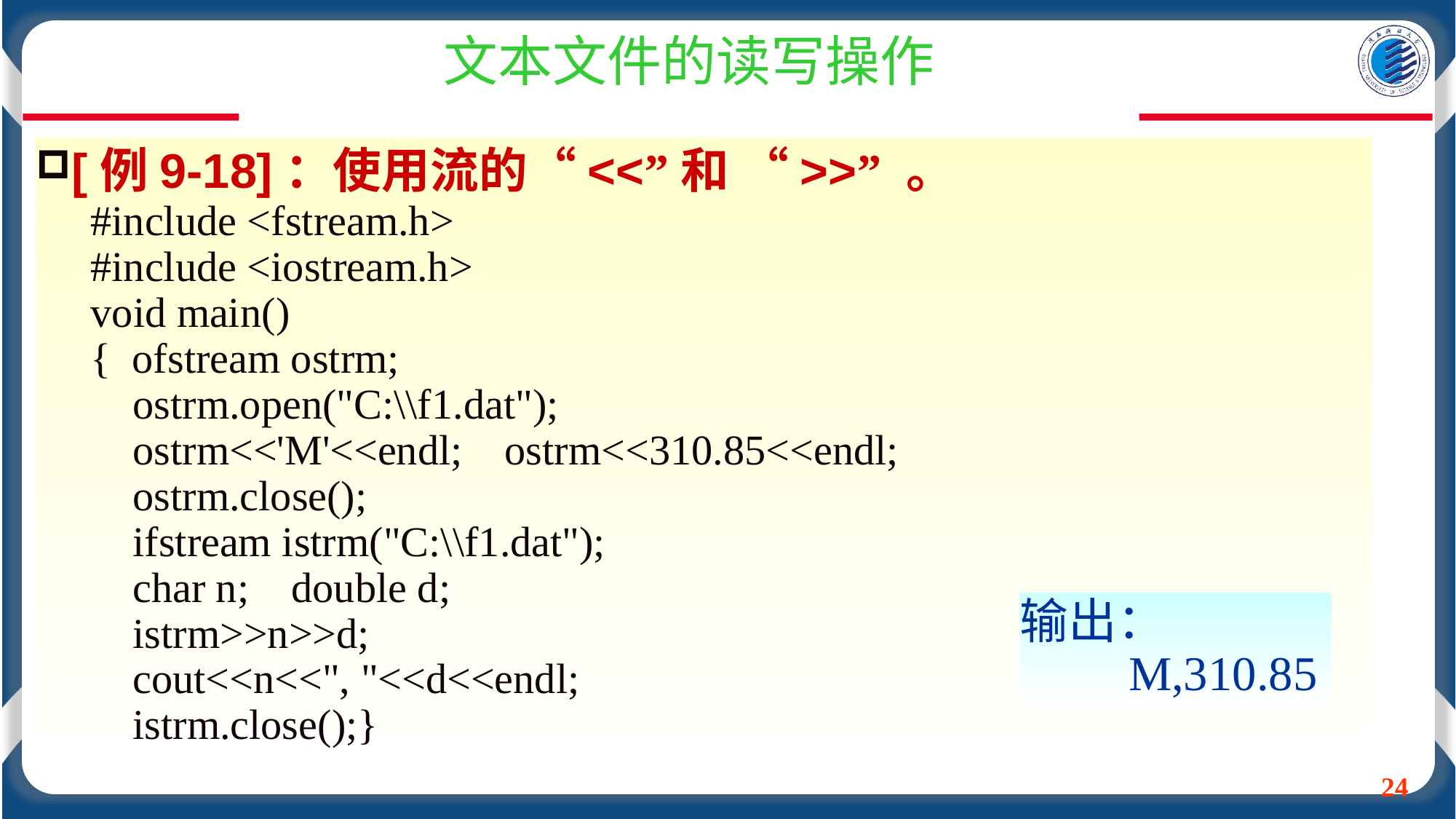

# 文本文件的读写操作
[例9-18]：使用流的“<<”和 “>>” 。
#include <fstream.h>
#include <iostream.h>
void main()
{  ofstream ostrm;
    ostrm.open("C:\\f1.dat");
    ostrm<<'M'<<endl;    ostrm<<310.85<<endl;
    ostrm.close();
    ifstream istrm("C:\\f1.dat");
    char n;    double d;
    istrm>>n>>d;
    cout<<n<<", "<<d<<endl;
    istrm.close();}
输出：
　　M,310.85
24